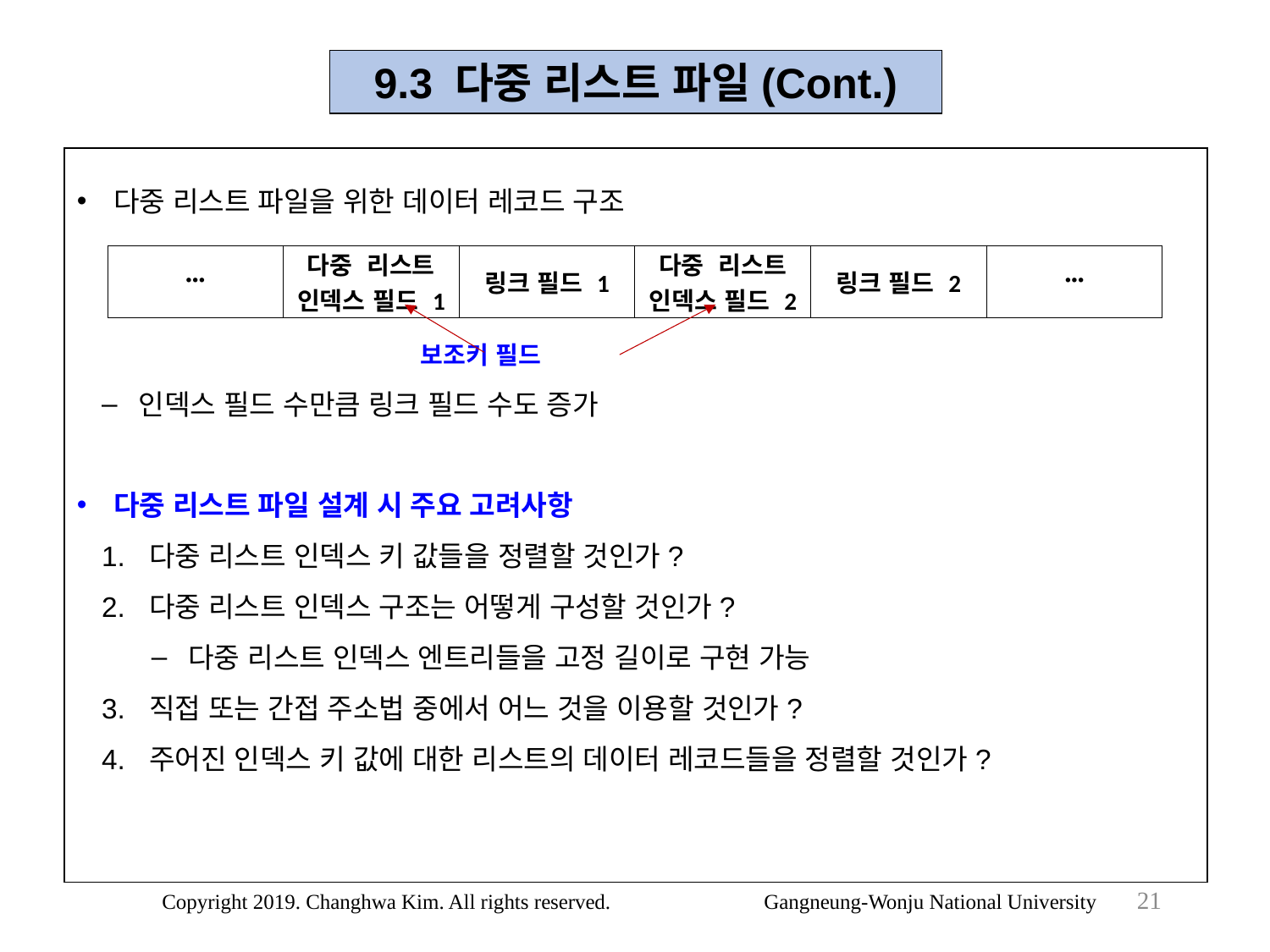

9.3 다중 리스트 파일(Cont.)

다중 리스트 파일을 위한 데이터 레코드 구조

                                           보조키 필드
인덱스 필드 수만큼 링크 필드 수도 증가

다중 리스트 파일 설계 시 주요 고려사항
다중 리스트 인덱스 키 값들을 정렬할 것인가?
다중 리스트 인덱스 구조는 어떻게 구성할 것인가?
다중 리스트 인덱스 엔트리들을 고정 길이로 구현 가능
직접 또는 간접 주소법 중에서 어느 것을 이용할 것인가?
주어진 인덱스 키 값에 대한 리스트의 데이터 레코드들을 정렬할 것인가?

| ··· | 다중 리스트 인덱스 필드 1 | 링크 필드 1 | 다중 리스트 인덱스 필드 2 | 링크 필드 2 | ··· |
| --- | --- | --- | --- | --- | --- |
21
Copyright 2019. Changhwa Kim. All rights reserved.                             Gangneung-Wonju National University